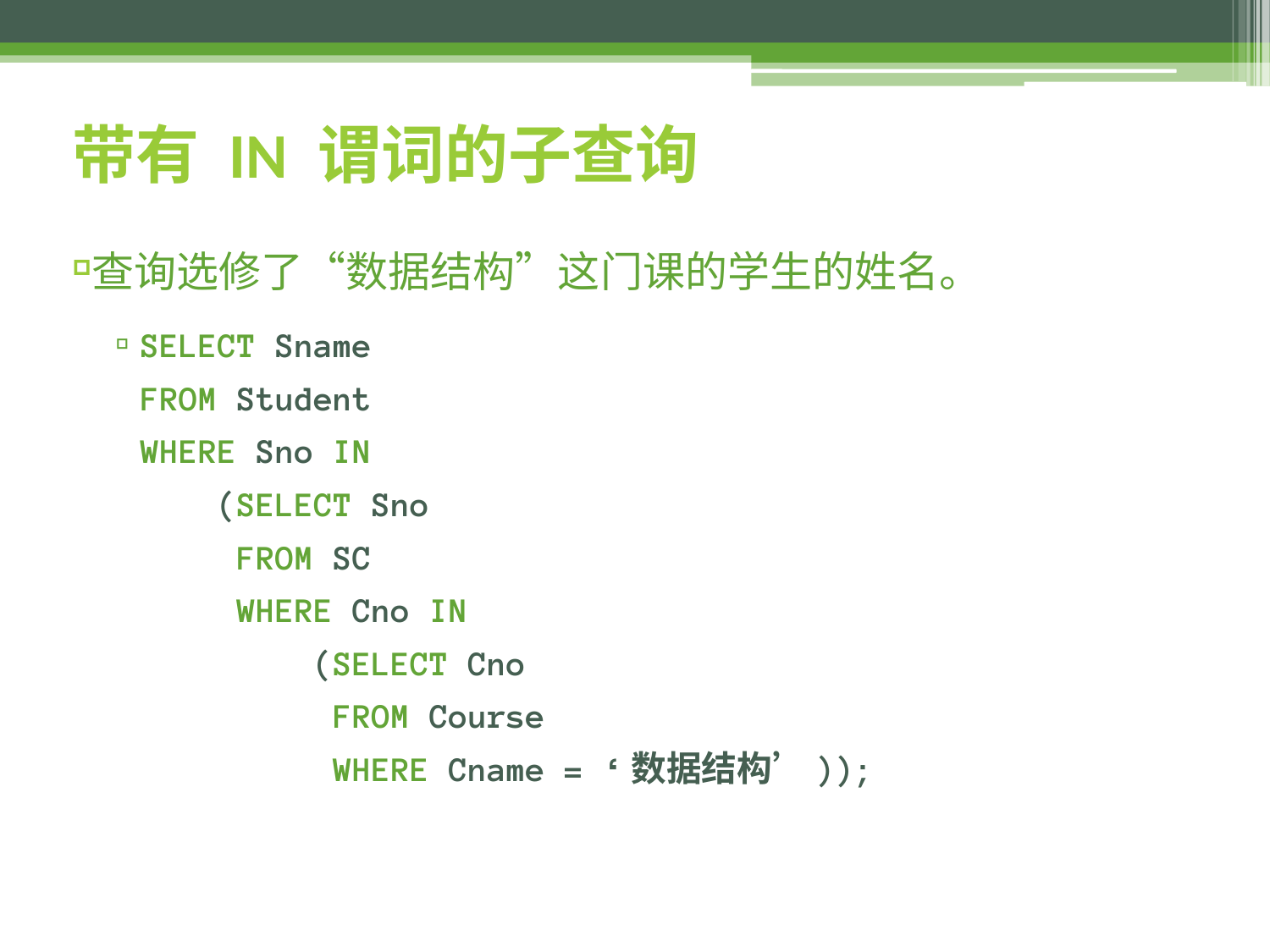

# 带有 IN 谓词的子查询
查询选修了“数据结构”这门课的学生的姓名。
SELECT Sname
FROM Student
WHERE Sno IN
    (SELECT Sno
     FROM SC
     WHERE Cno IN
         (SELECT Cno
          FROM Course
          WHERE Cname = ‘数据结构’));